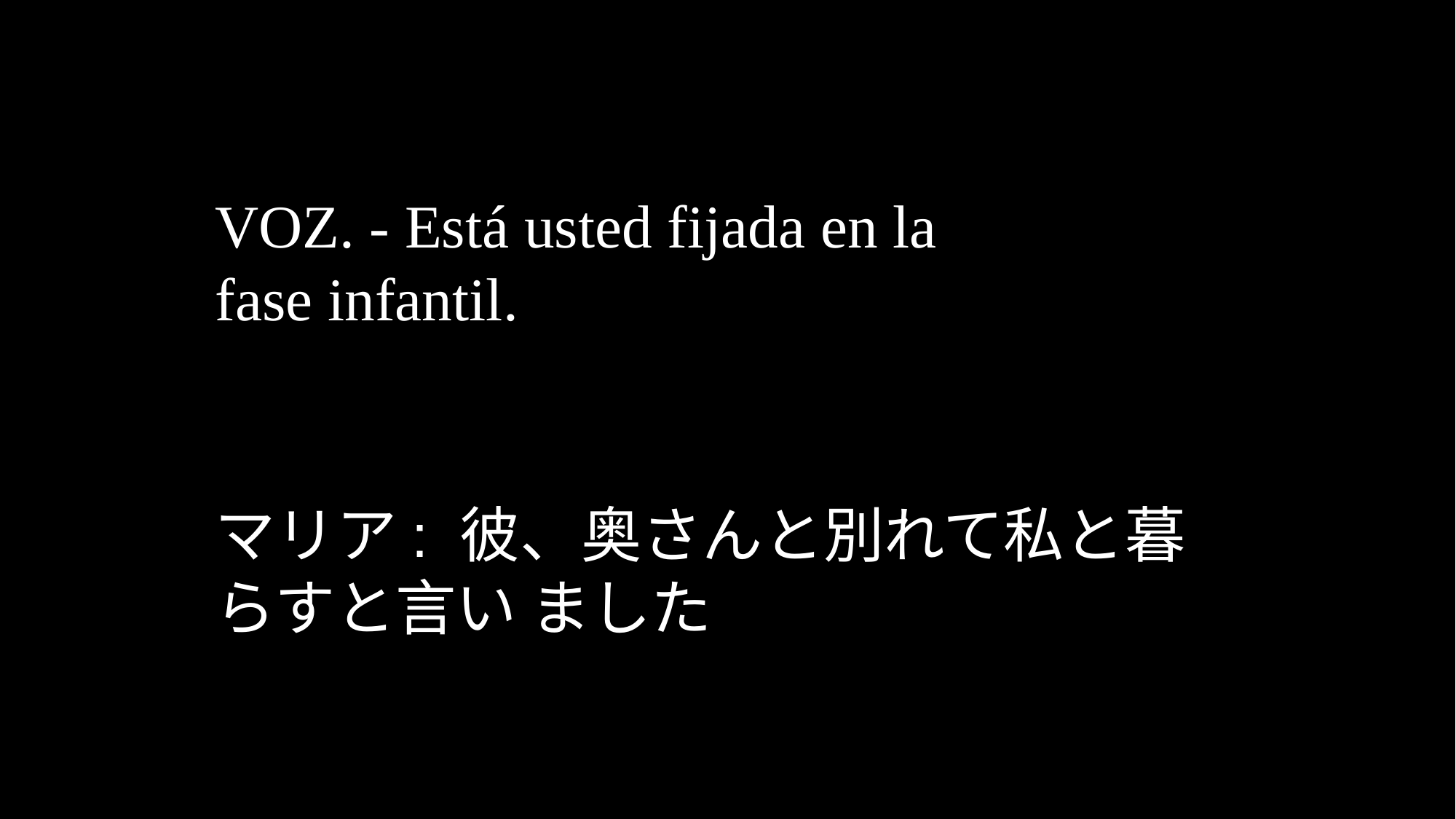

VOZ. - Está usted fijada en la fase infantil.

マリア: 彼、奥さんと別れて私と暮らすと言い ました